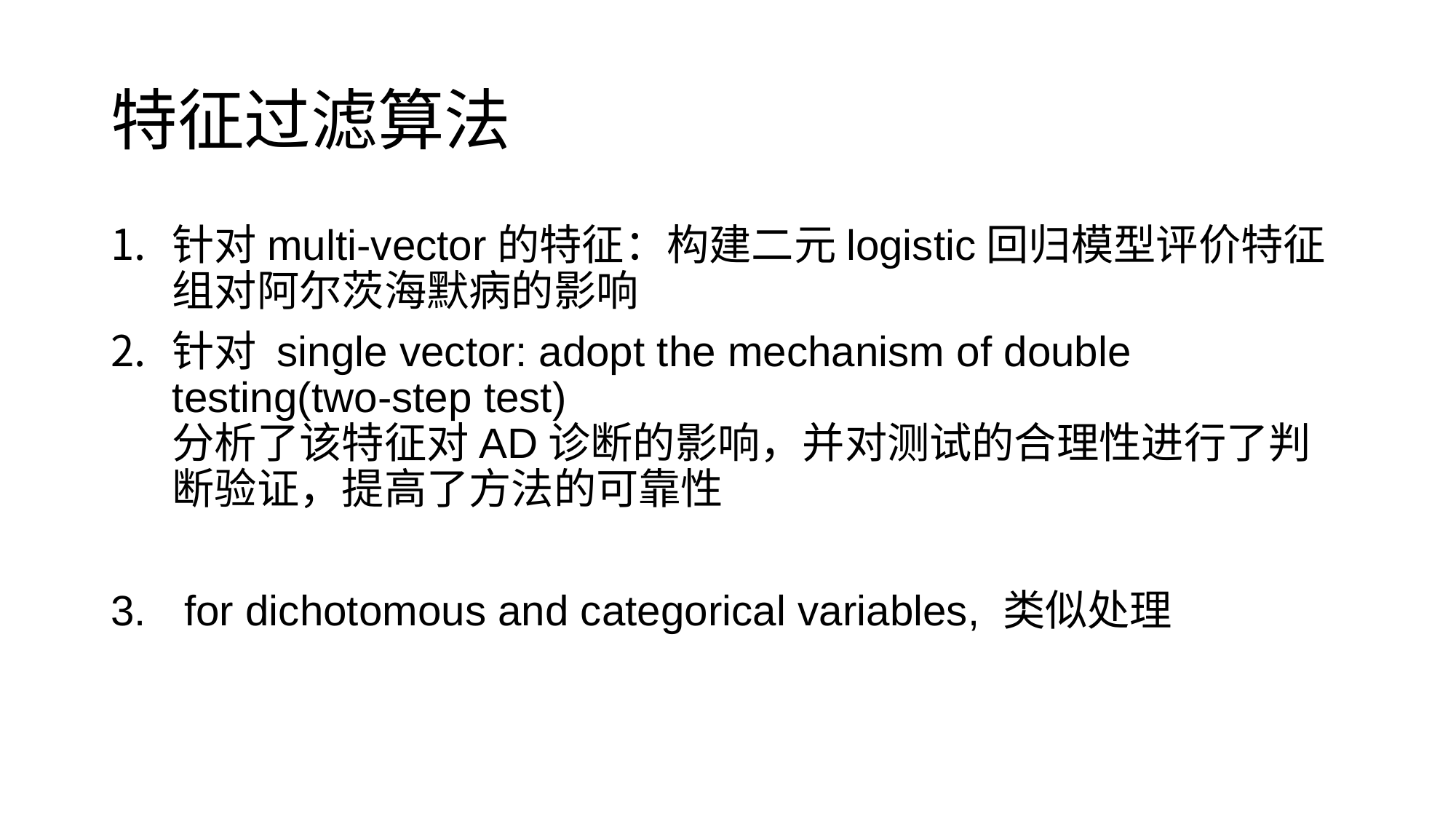

# 特征过滤算法
针对multi-vector的特征：构建二元logistic回归模型评价特征组对阿尔茨海默病的影响
针对 single vector: adopt the mechanism of double testing(two-step test)
分析了该特征对AD诊断的影响，并对测试的合理性进行了判断验证，提高了方法的可靠性

 for dichotomous and categorical variables, 类似处理